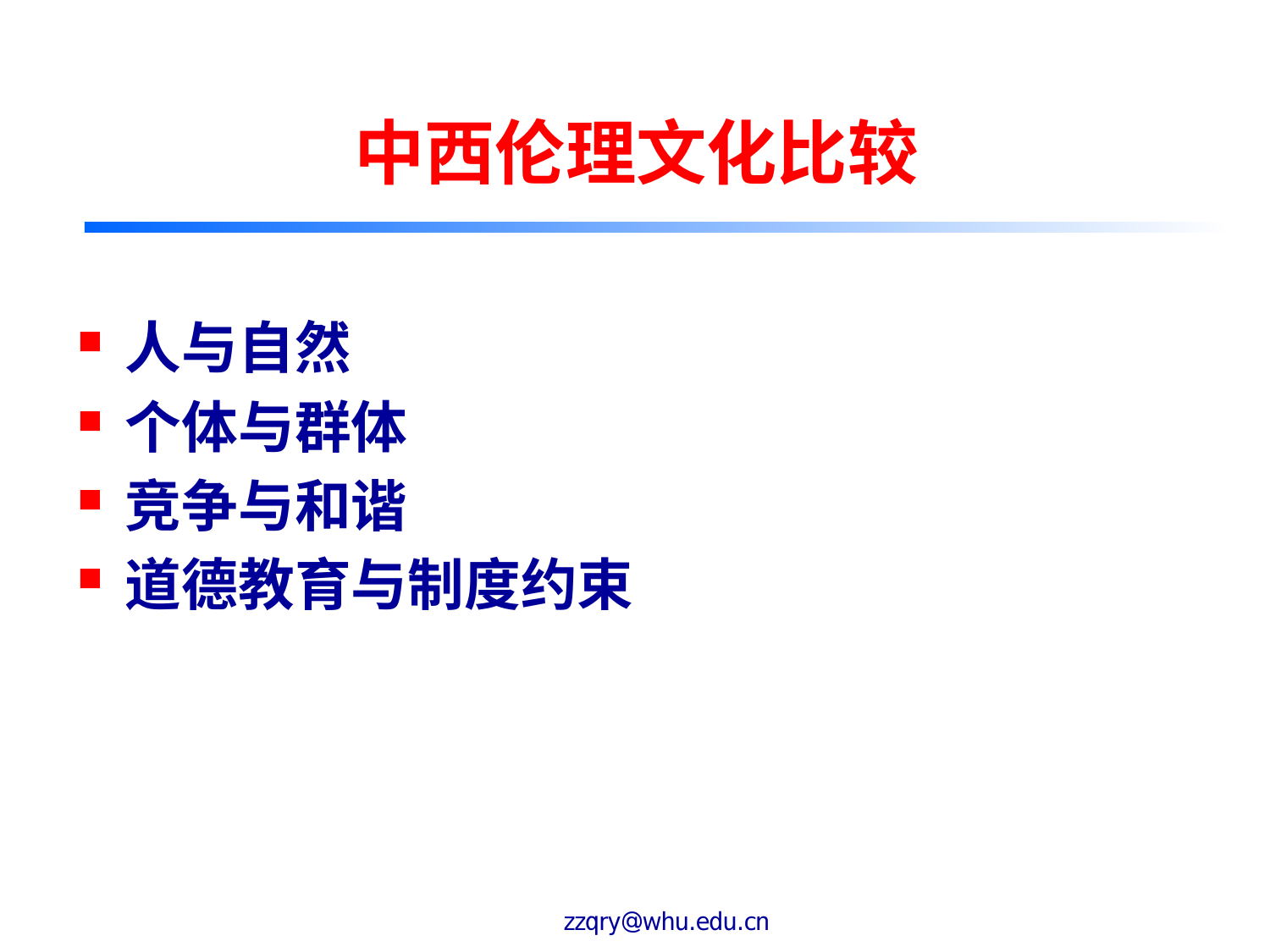

# 中西伦理文化比较
人与自然
个体与群体
竞争与和谐
道德教育与制度约束

zzqry@whu.edu.cn